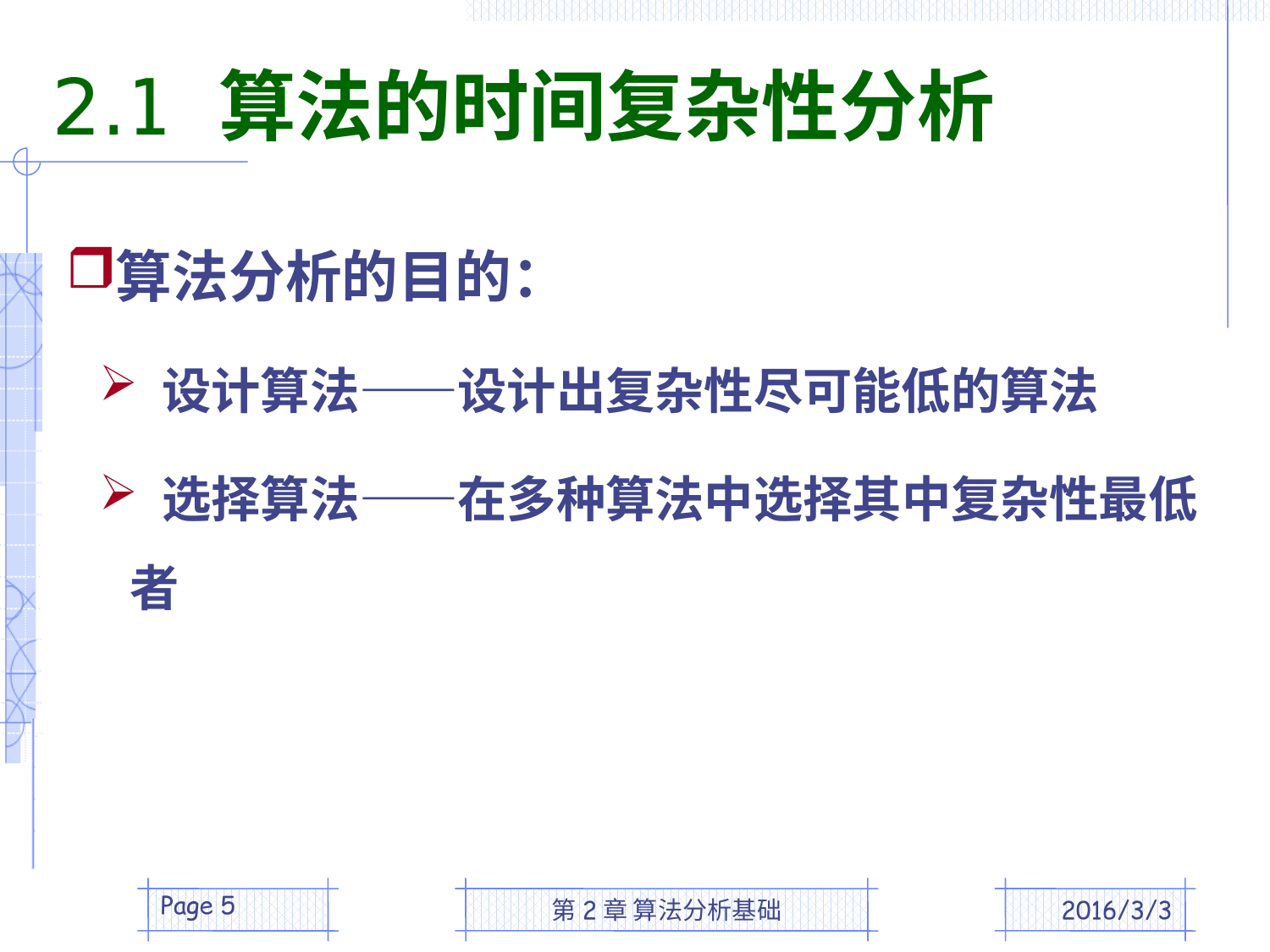

2.1 算法的时间复杂性分析
算法分析的目的：
 设计算法——设计出复杂性尽可能低的算法
 选择算法——在多种算法中选择其中复杂性最低者
Page 5
第2章 算法分析基础
2016/3/3